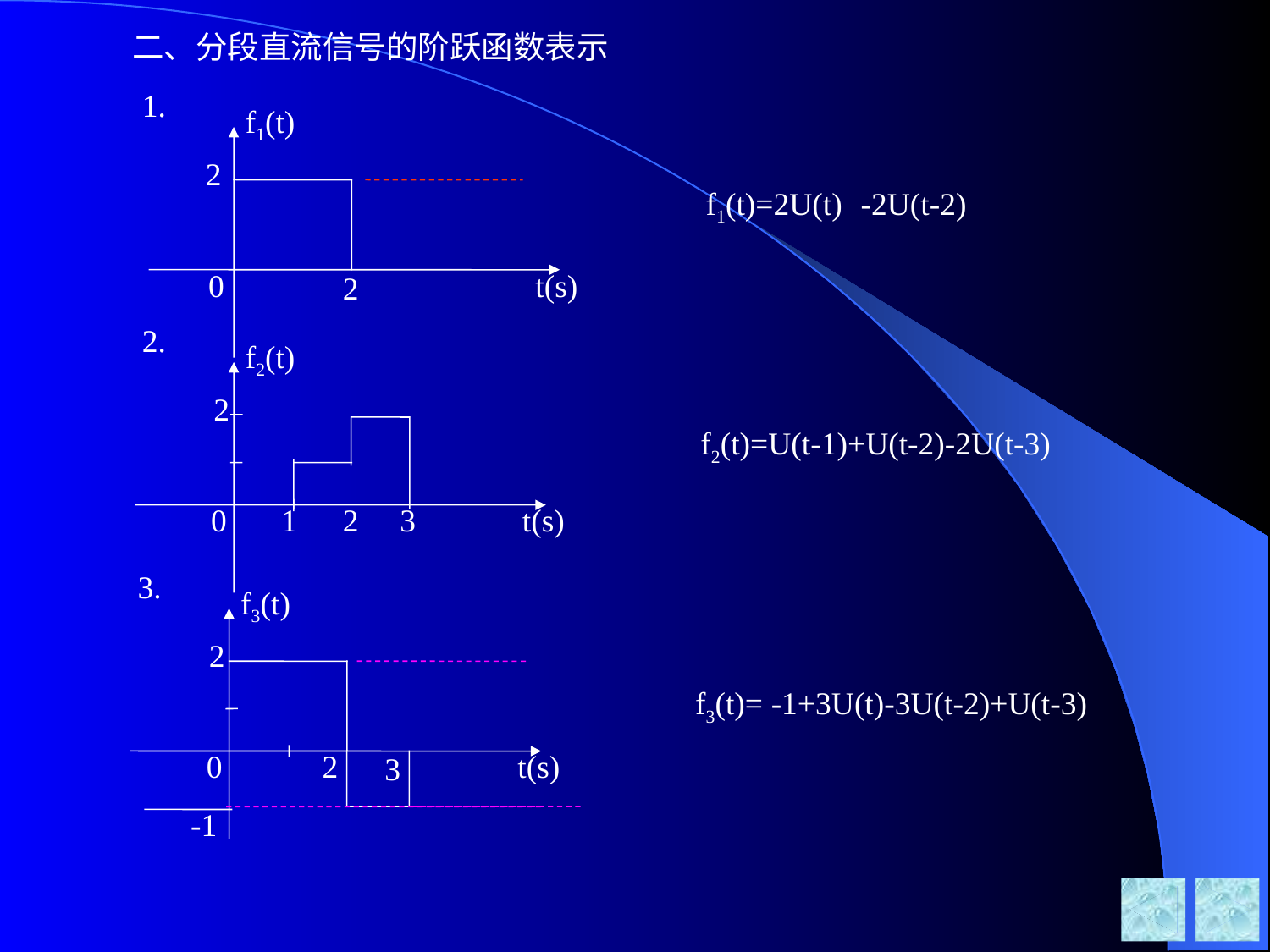

二、分段直流信号的阶跃函数表示
1.
f1(t)

2

0
t(s)
2

f1(t)=2U(t)
-2U(t-2)

2.
f2(t)

2

0
1
2
3
t(s)

f2(t)=U(t-1)+U(t-2)-2U(t-3)
3.
f3(t)

2

0
2
t(s)
3

-1

f3(t)= -1+3U(t)-3U(t-2)+U(t-3)